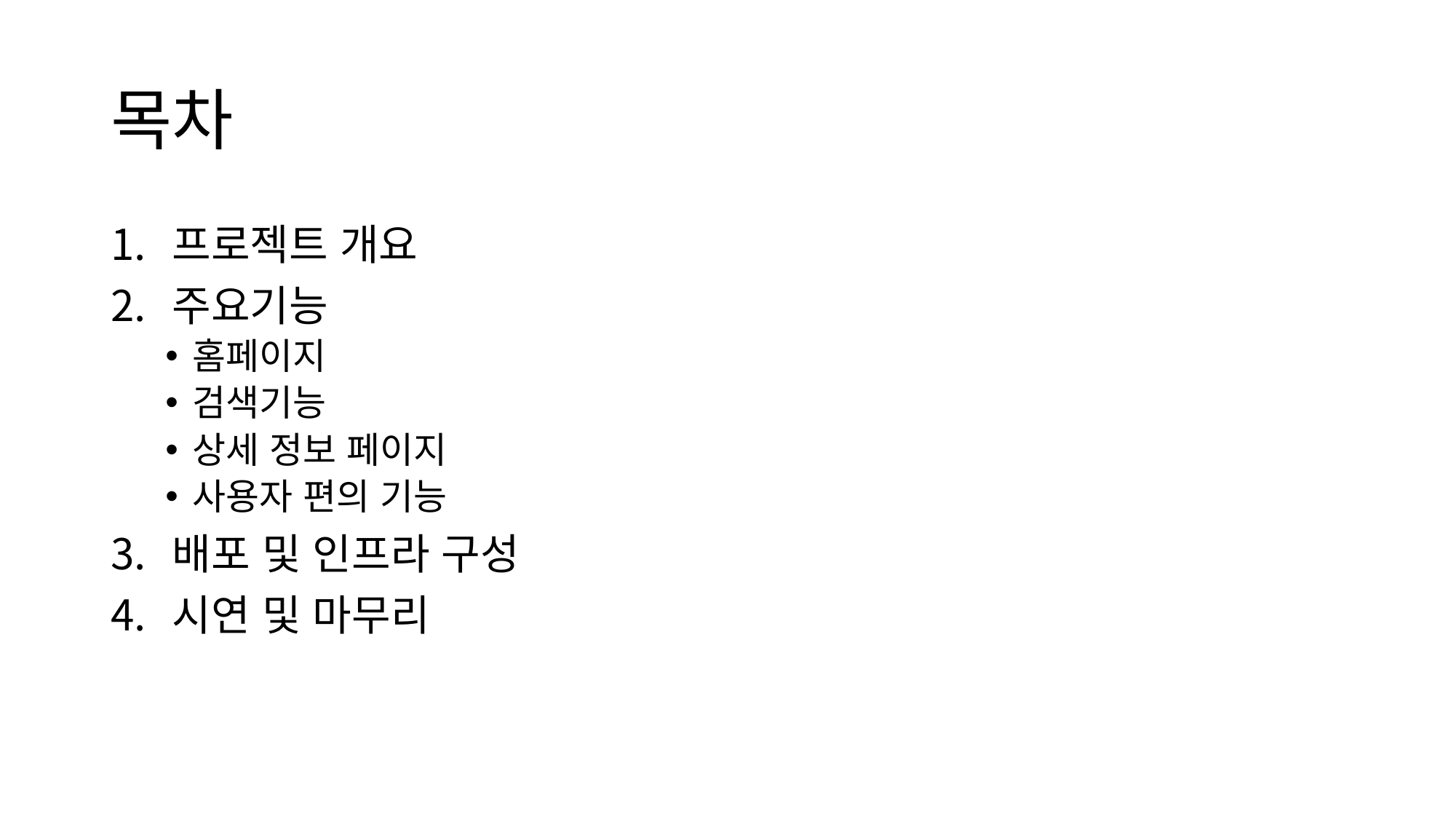

# 목차
프로젝트 개요
주요기능
홈페이지
검색기능
상세 정보 페이지
사용자 편의 기능
배포 및 인프라 구성
시연 및 마무리